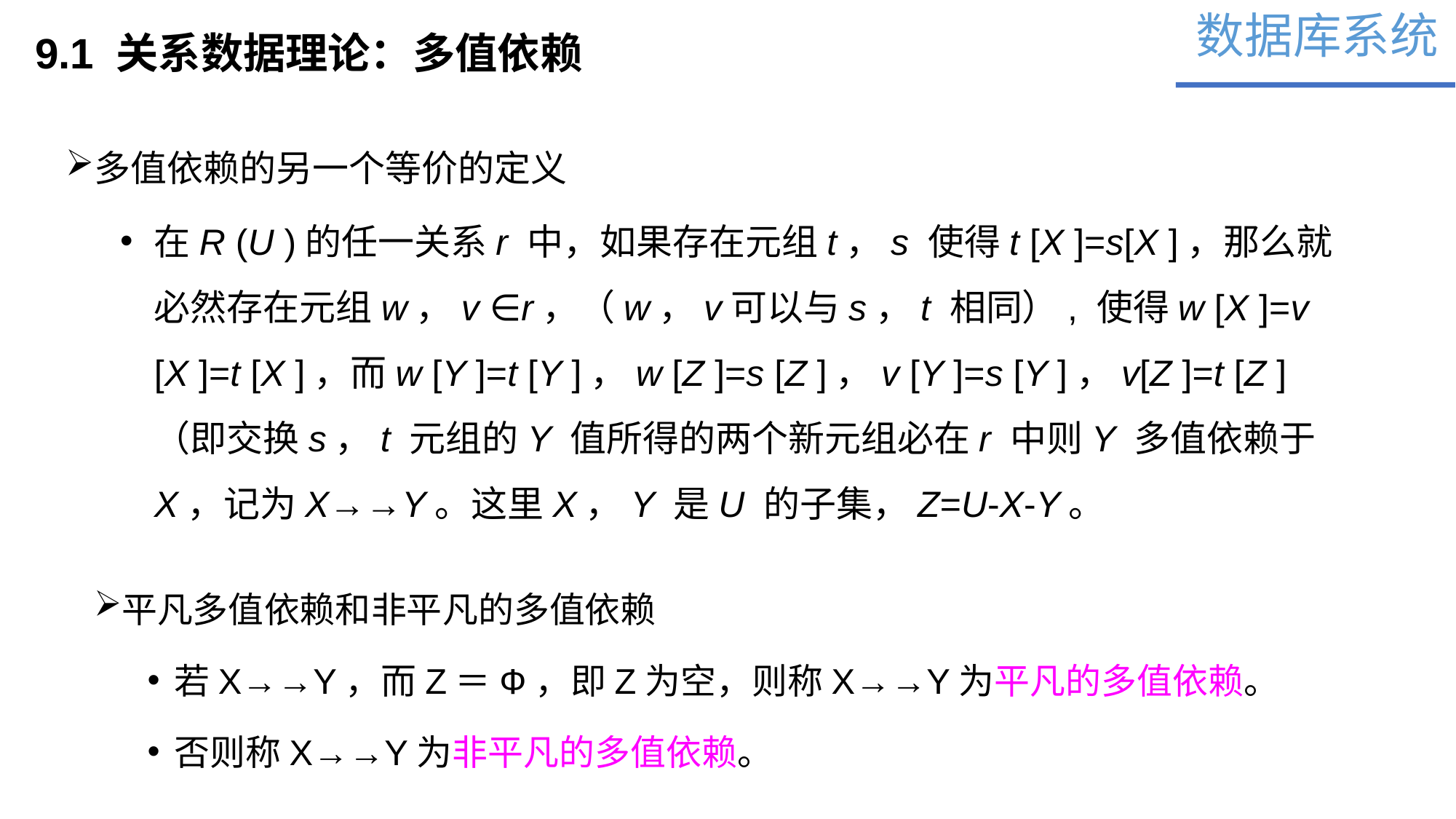

数据库系统
9.1 关系数据理论：多值依赖

多值依赖的另一个等价的定义
在R (U )的任一关系r 中，如果存在元组t，s 使得t [X ]=s[X ]，那么就必然存在元组w，v ∈r，（w，v可以与s，t 相同）, 使得w [X ]=v [X ]=t [X ]，而w [Y ]=t [Y ]，w [Z ]=s [Z ]，v [Y ]=s [Y ]，v[Z ]=t [Z ]（即交换s，t 元组的Y 值所得的两个新元组必在r 中则Y 多值依赖于X，记为X→→Y。这里X，Y 是U 的子集，Z=U-X-Y。

平凡多值依赖和非平凡的多值依赖
若X→→Y，而Z＝Ф，即Z为空，则称X→→Y为平凡的多值依赖。
否则称X→→Y为非平凡的多值依赖。